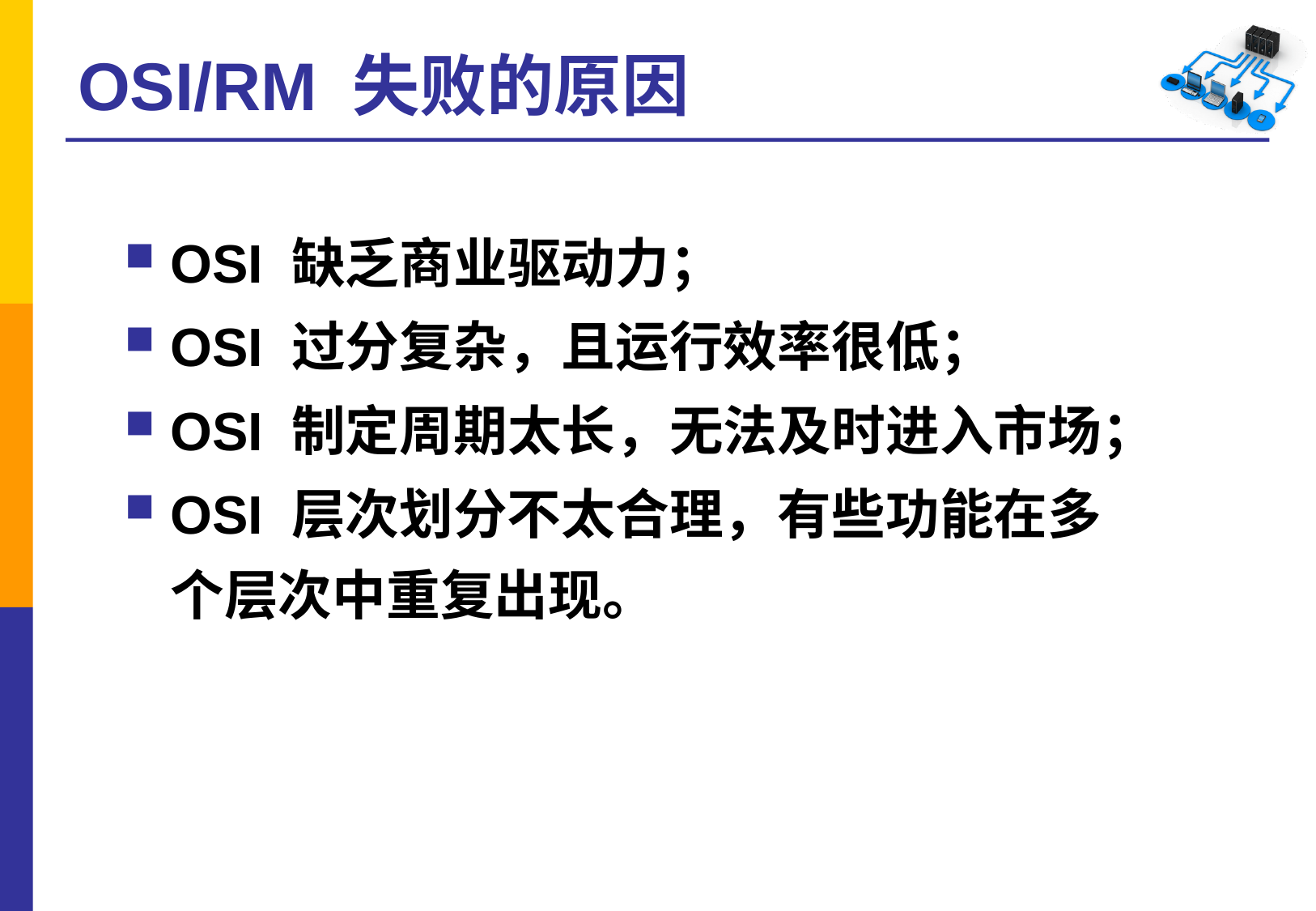

# OSI/RM 失败的原因
OSI 缺乏商业驱动力；
OSI 过分复杂，且运行效率很低；
OSI 制定周期太长，无法及时进入市场；
OSI 层次划分不太合理，有些功能在多个层次中重复出现。